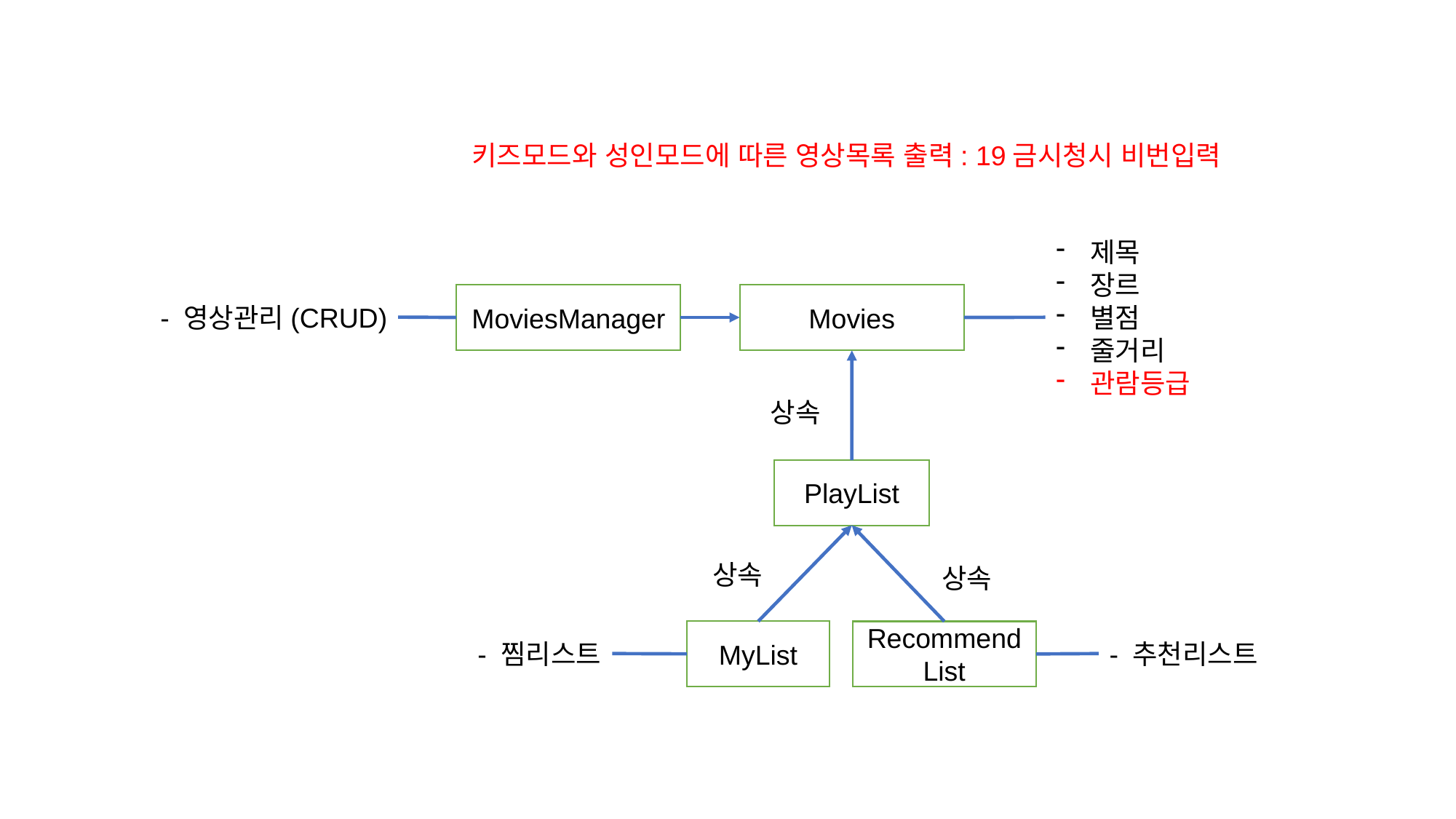

키즈모드와 성인모드에 따른 영상목록 출력: 19금시청시 비번입력
제목
장르
별점
줄거리
관람등급
MoviesManager
Movies
- 영상관리(CRUD)
상속
PlayList
상속
상속
MyList
RecommendList
- 찜리스트
- 추천리스트